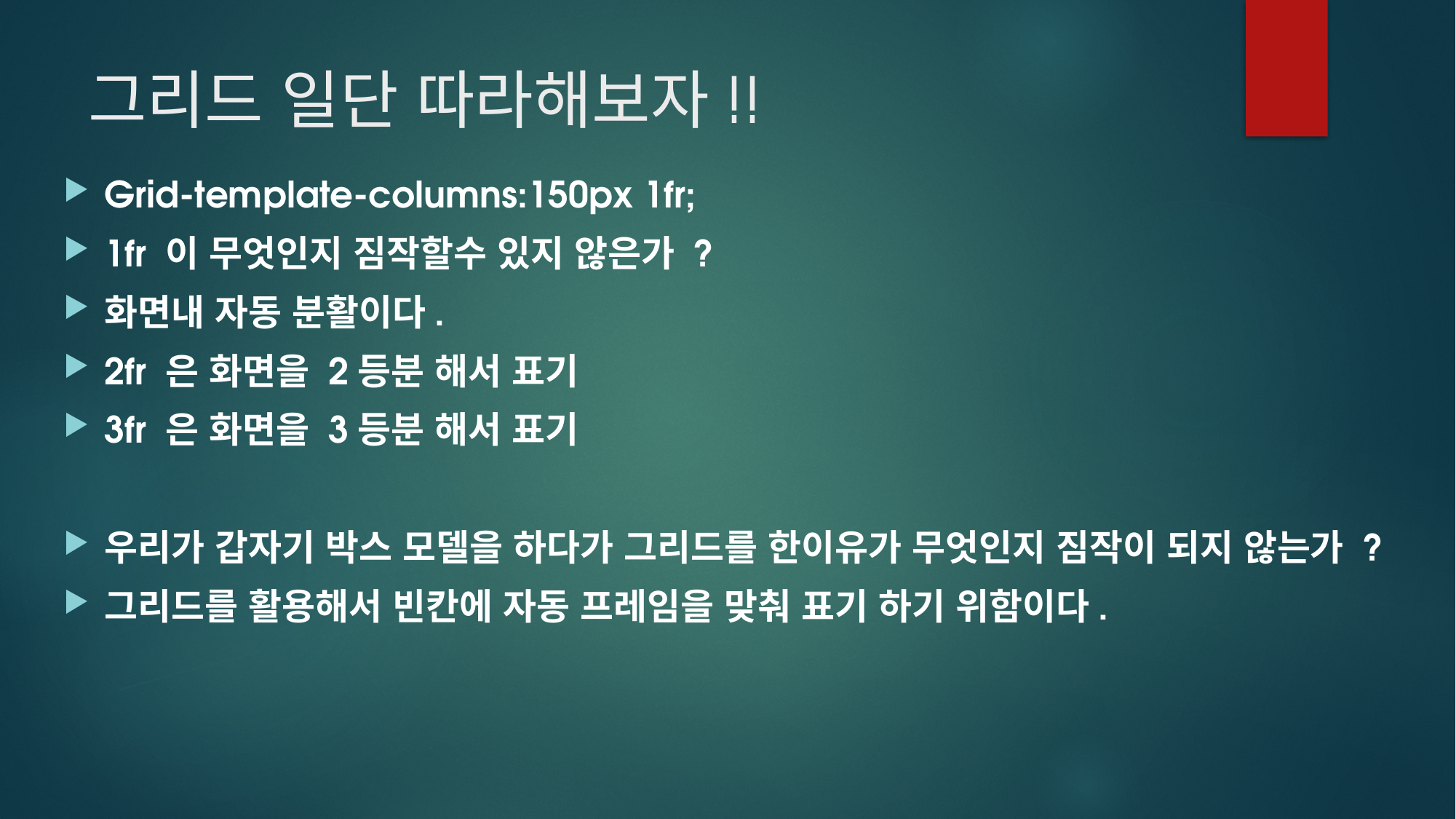

# 그리드 일단 따라해보자!!
Grid-template-columns:150px 1fr;
1fr 이 무엇인지 짐작할수 있지 않은가 ?
화면내 자동 분활이다.
2fr 은 화면을 2등분 해서 표기
3fr 은 화면을 3등분 해서 표기

우리가 갑자기 박스 모델을 하다가 그리드를 한이유가 무엇인지 짐작이 되지 않는가 ?
그리드를 활용해서 빈칸에 자동 프레임을 맞춰 표기 하기 위함이다.